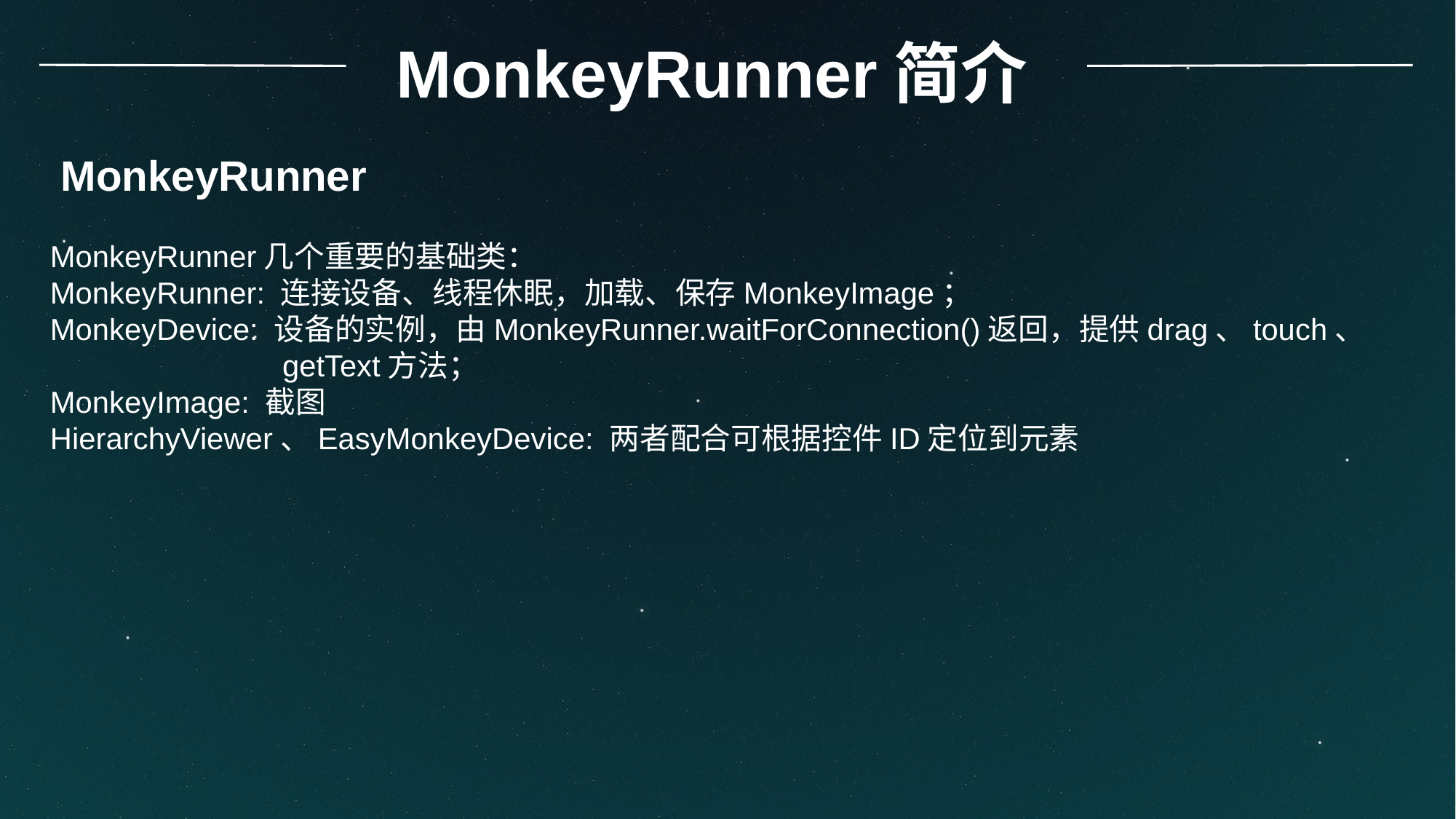

MonkeyRunner简介
MonkeyRunner
MonkeyRunner几个重要的基础类：
MonkeyRunner: 连接设备、线程休眠，加载、保存MonkeyImage；
MonkeyDevice: 设备的实例，由MonkeyRunner.waitForConnection()返回，提供drag、touch、		 getText方法；
MonkeyImage: 截图
HierarchyViewer、EasyMonkeyDevice: 两者配合可根据控件ID定位到元素